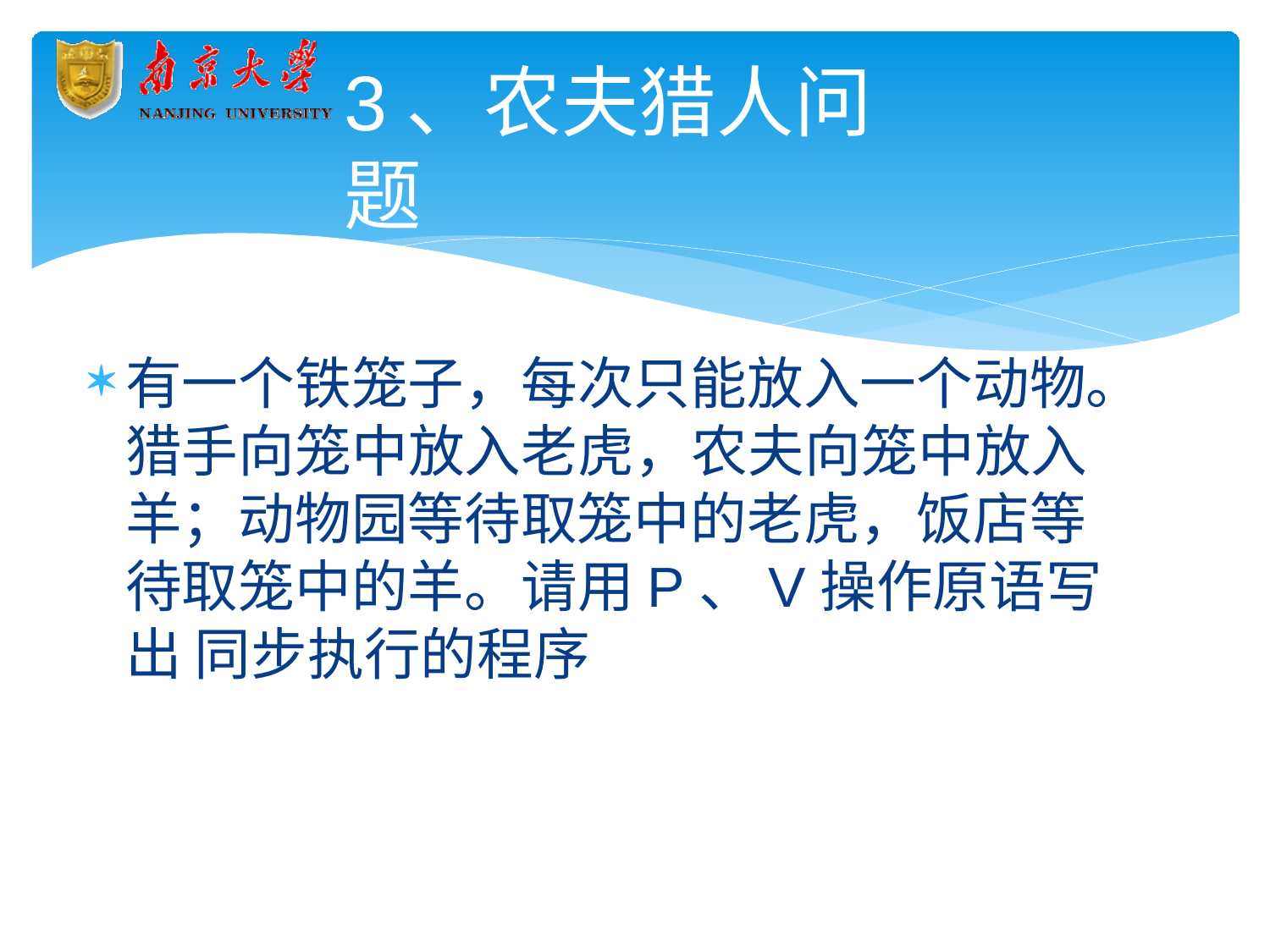

# 3、农夫猎人问题
有一个铁笼子，每次只能放入一个动物。 猎手向笼中放入老虎，农夫向笼中放入 羊；动物园等待取笼中的老虎，饭店等 待取笼中的羊。请用P、V操作原语写出 同步执行的程序